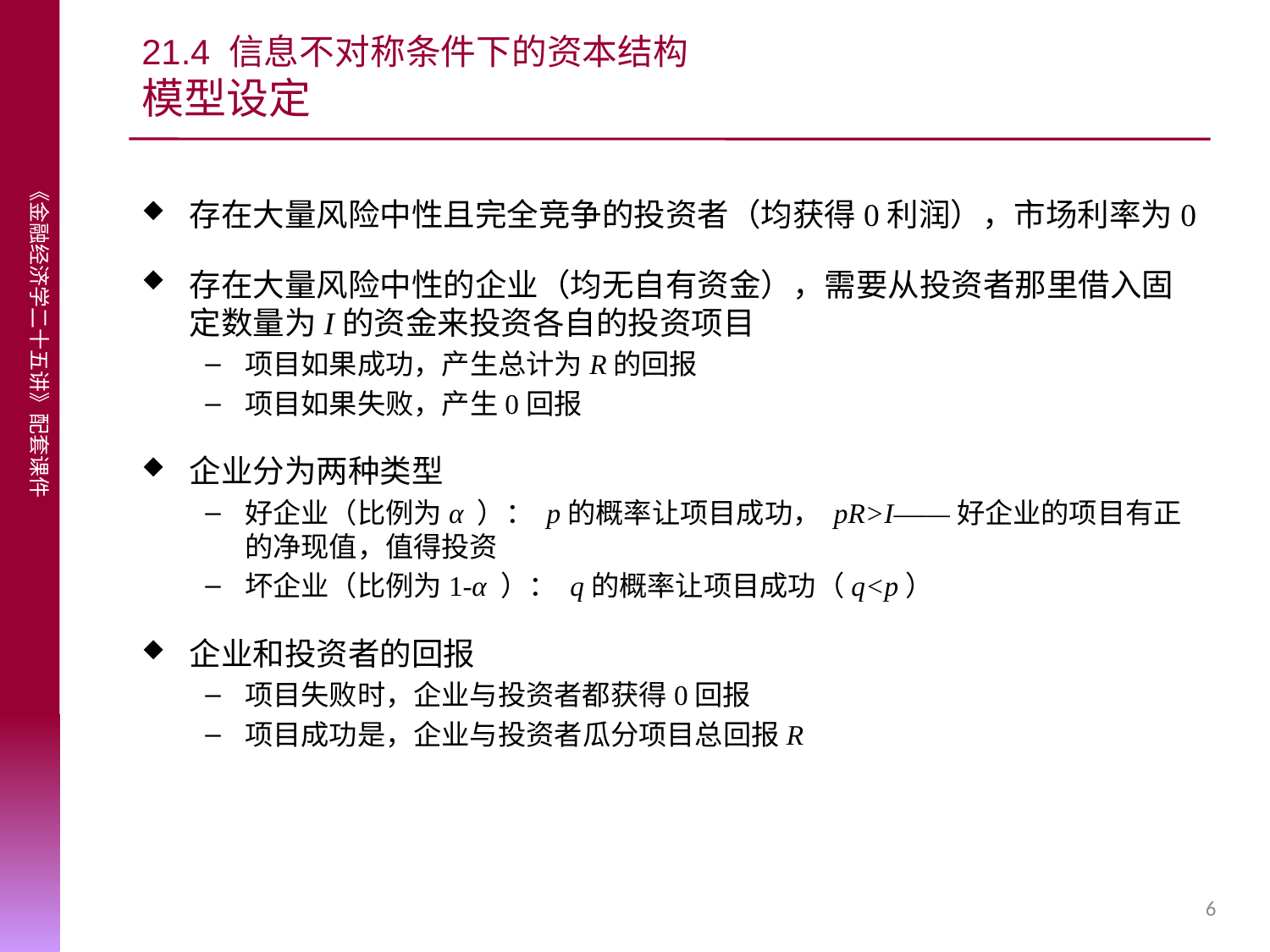

# 21.4 信息不对称条件下的资本结构 模型设定
存在大量风险中性且完全竞争的投资者（均获得0利润），市场利率为0
存在大量风险中性的企业（均无自有资金），需要从投资者那里借入固定数量为I的资金来投资各自的投资项目
项目如果成功，产生总计为R的回报
项目如果失败，产生0回报
企业分为两种类型
好企业（比例为α ）： p的概率让项目成功， pR>I——好企业的项目有正的净现值，值得投资
坏企业（比例为1-α ）： q的概率让项目成功（q<p）
企业和投资者的回报
项目失败时，企业与投资者都获得0回报
项目成功是，企业与投资者瓜分项目总回报R
6